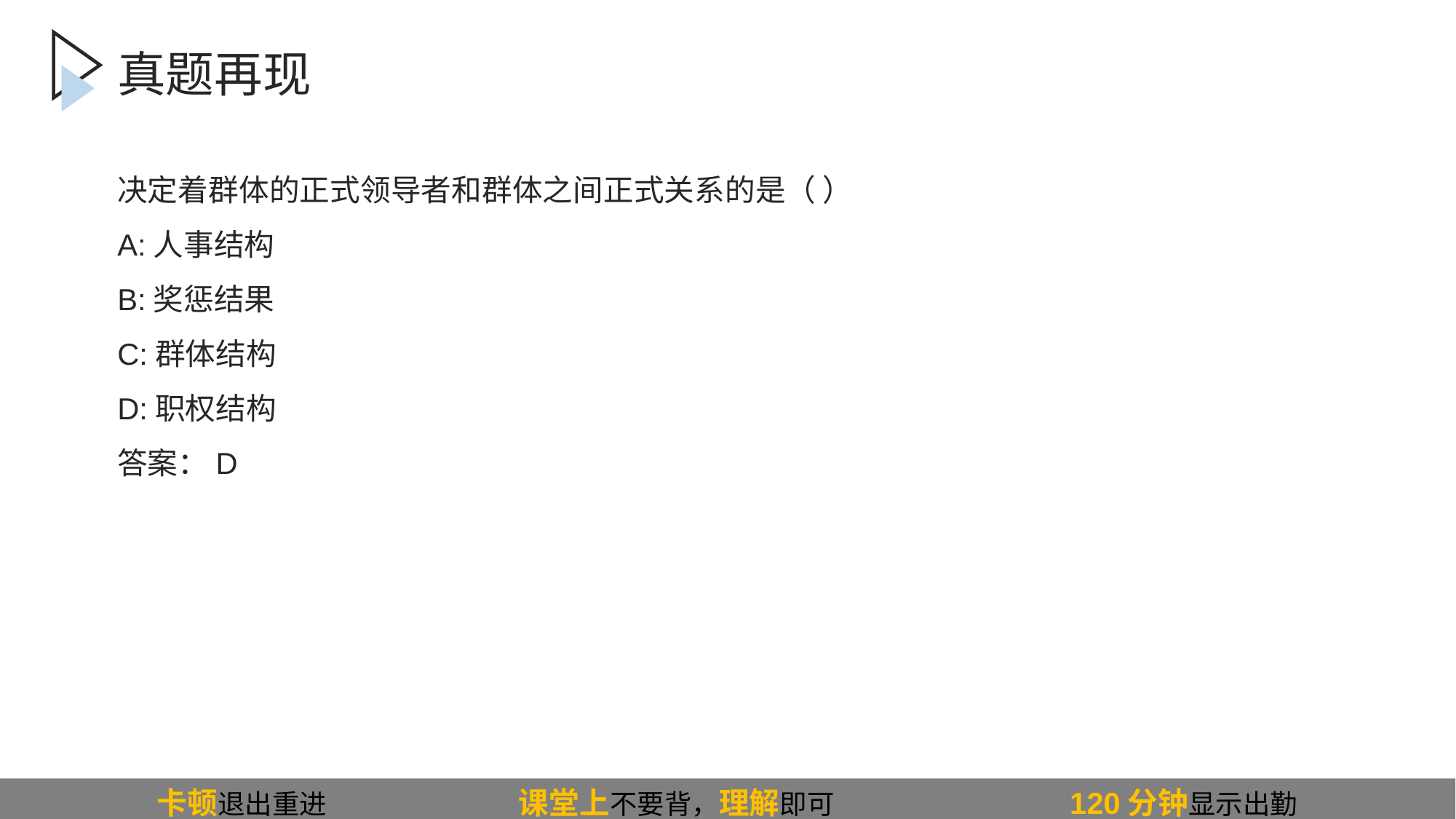

真题再现
# 决定着群体的正式领导者和群体之间正式关系的是（ ）
A:人事结构
B:奖惩结果
C:群体结构
D:职权结构
答案：D